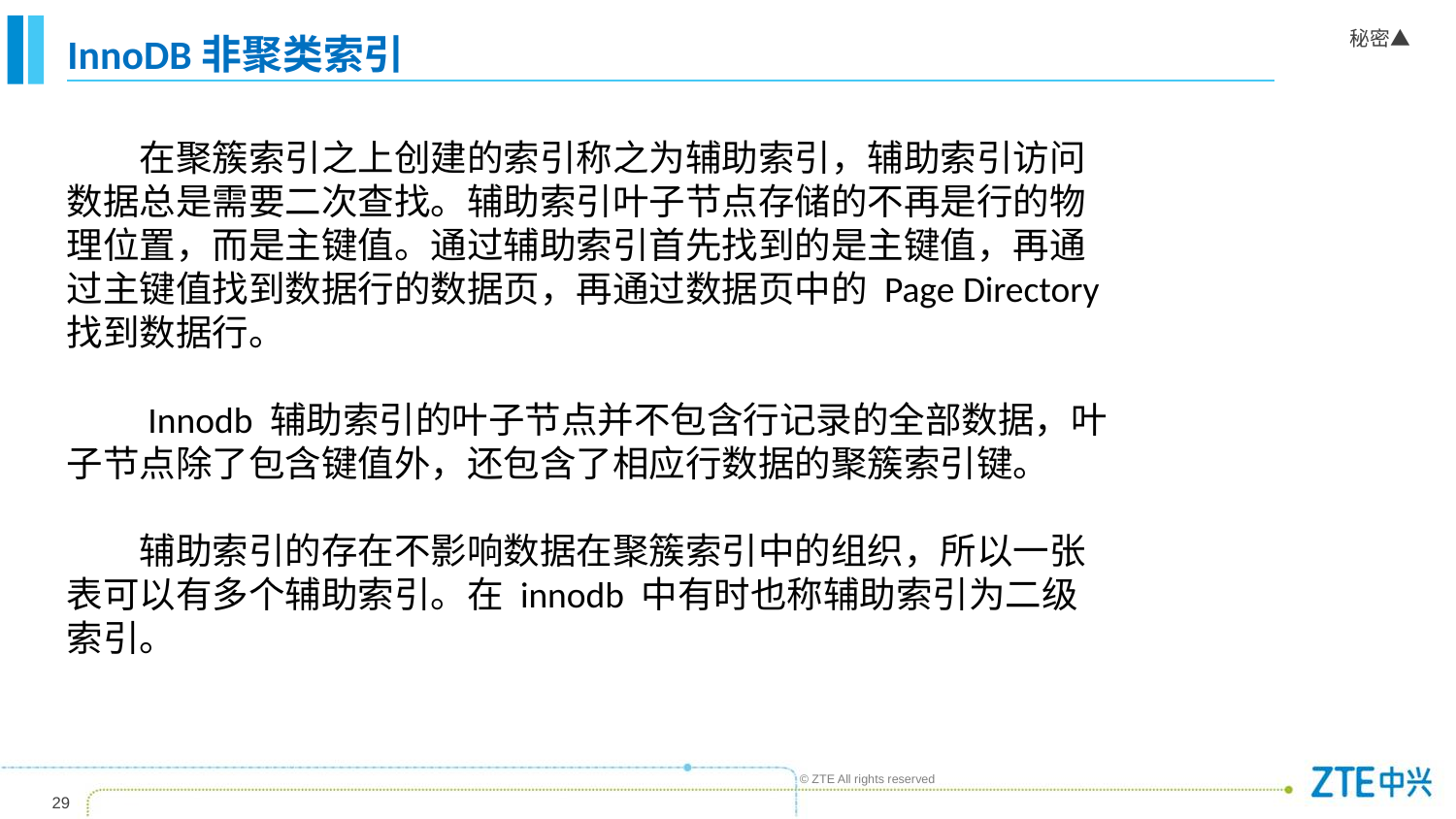

# InnoDB非聚类索引
　　在聚簇索引之上创建的索引称之为辅助索引，辅助索引访问数据总是需要二次查找。辅助索引叶子节点存储的不再是行的物理位置，而是主键值。通过辅助索引首先找到的是主键值，再通过主键值找到数据行的数据页，再通过数据页中的 Page Directory 找到数据行。

　　Innodb 辅助索引的叶子节点并不包含行记录的全部数据，叶子节点除了包含键值外，还包含了相应行数据的聚簇索引键。

　　辅助索引的存在不影响数据在聚簇索引中的组织，所以一张表可以有多个辅助索引。在 innodb 中有时也称辅助索引为二级索引。